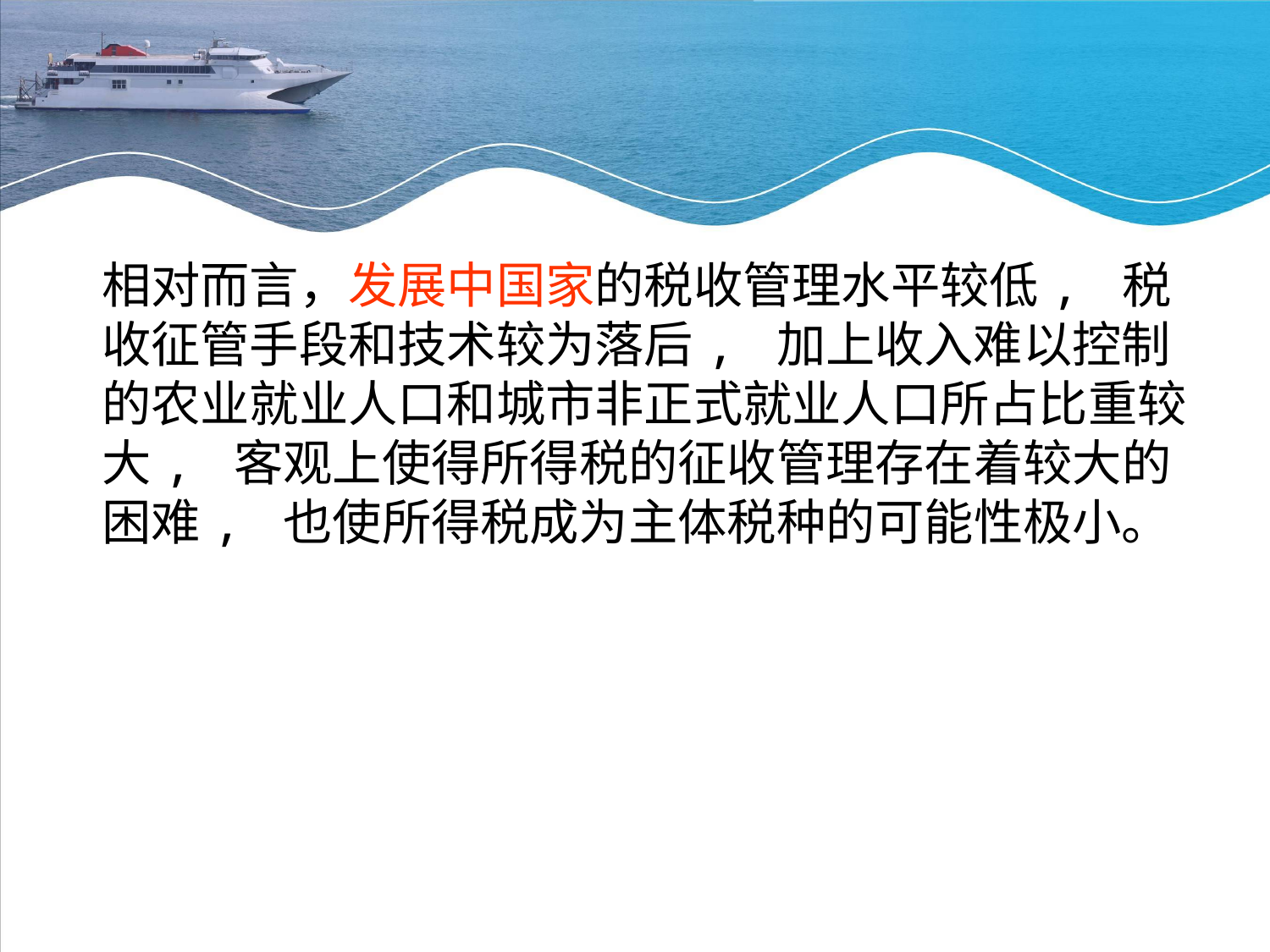

相对而言，发展中国家的税收管理水平较低, 税收征管手段和技术较为落后, 加上收入难以控制的农业就业人口和城市非正式就业人口所占比重较大, 客观上使得所得税的征收管理存在着较大的困难, 也使所得税成为主体税种的可能性极小。